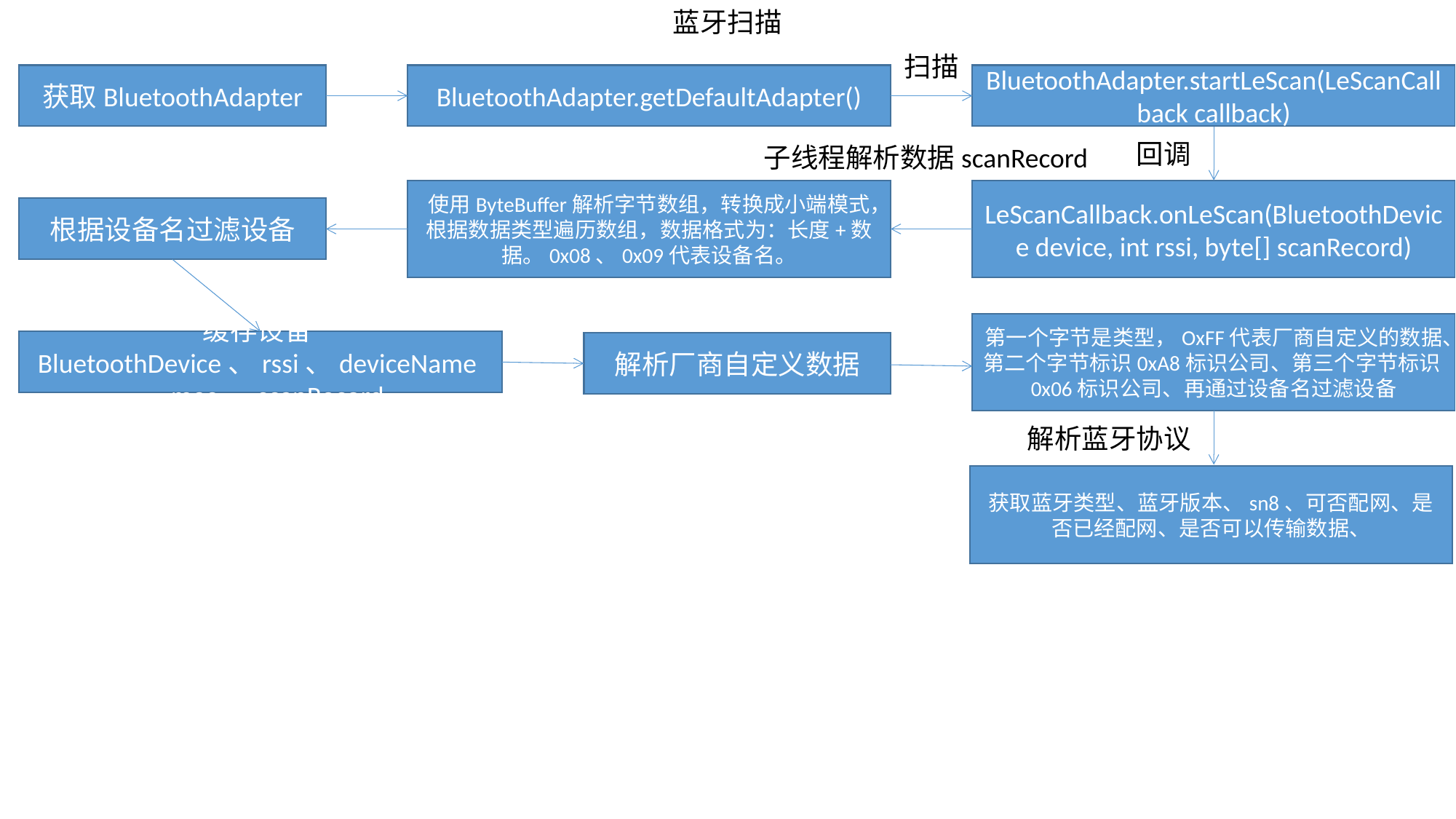

蓝牙扫描
扫描
获取BluetoothAdapter
BluetoothAdapter.getDefaultAdapter()
BluetoothAdapter.startLeScan(LeScanCallback callback)
回调
子线程解析数据scanRecord
使用ByteBuffer解析字节数组，转换成小端模式，根据数据类型遍历数组，数据格式为：长度+数据。0x08、0x09代表设备名。
LeScanCallback.onLeScan(BluetoothDevice device, int rssi, byte[] scanRecord)
根据设备名过滤设备
第一个字节是类型，OxFF代表厂商自定义的数据、第二个字节标识0xA8标识公司、第三个字节标识0x06标识公司、再通过设备名过滤设备
缓存设备BluetoothDevice、rssi、deviceName、mac、scanRecord
解析厂商自定义数据
解析蓝牙协议
获取蓝牙类型、蓝牙版本、sn8、可否配网、是否已经配网、是否可以传输数据、